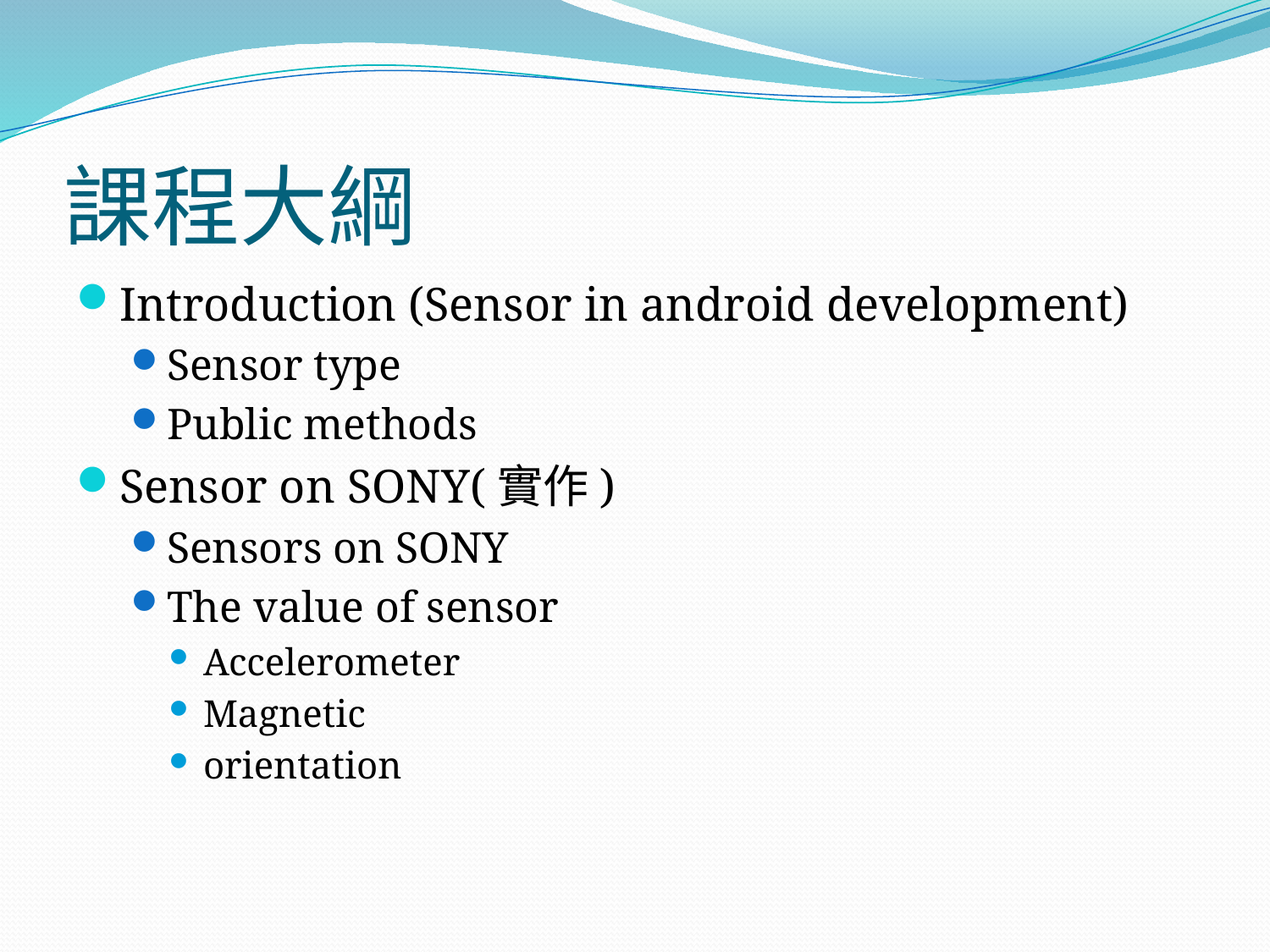

# 課程大綱
Introduction (Sensor in android development)
Sensor type
Public methods
Sensor on SONY(實作)
Sensors on SONY
The value of sensor
Accelerometer
Magnetic
orientation